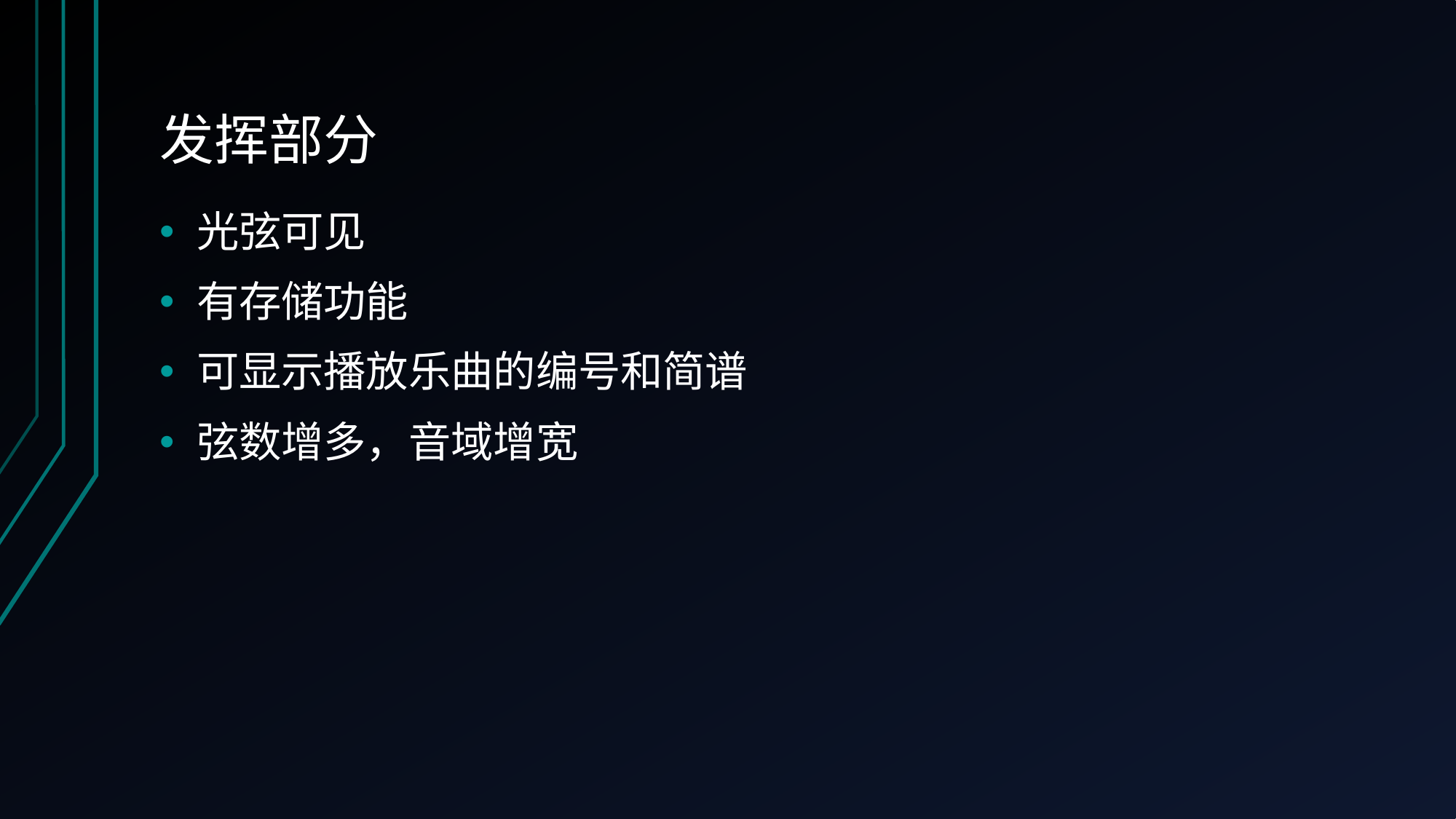

# 发挥部分
光弦可见
有存储功能
可显示播放乐曲的编号和简谱
弦数增多，音域增宽